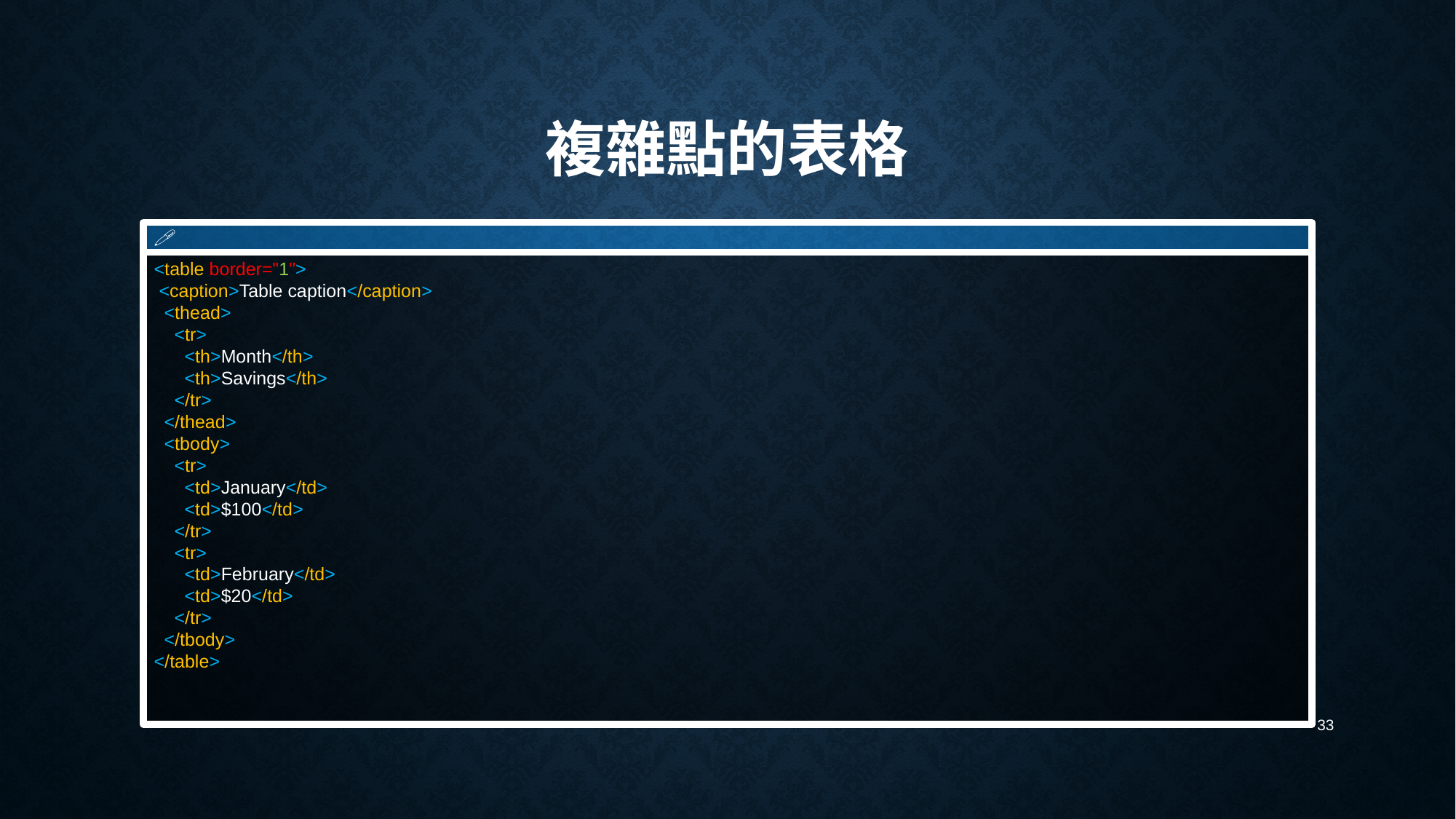

# 複雜點的表格
🖊
<table border="1">
 <caption>Table caption</caption>
  <thead>
    <tr>
      <th>Month</th>
      <th>Savings</th>
    </tr>
  </thead>
  <tbody>
    <tr>
      <td>January</td>
      <td>$100</td>
    </tr>
    <tr>
      <td>February</td>
      <td>$20</td>
    </tr>
  </tbody>
</table>
33